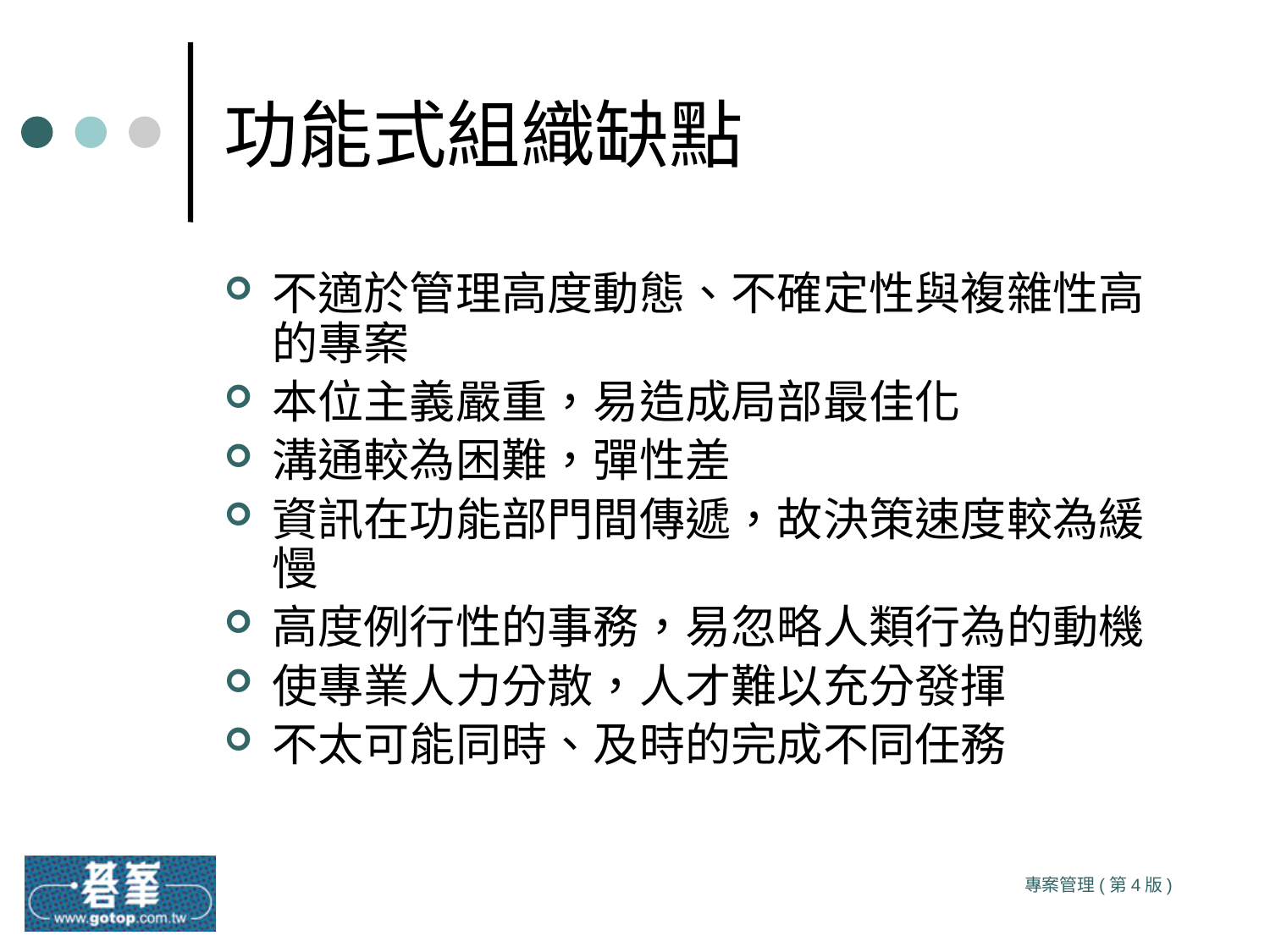

# 功能式組織缺點
不適於管理高度動態、不確定性與複雜性高的專案
本位主義嚴重，易造成局部最佳化
溝通較為困難，彈性差
資訊在功能部門間傳遞，故決策速度較為緩慢
高度例行性的事務，易忽略人類行為的動機
使專業人力分散，人才難以充分發揮
不太可能同時、及時的完成不同任務
專案管理(第4版)